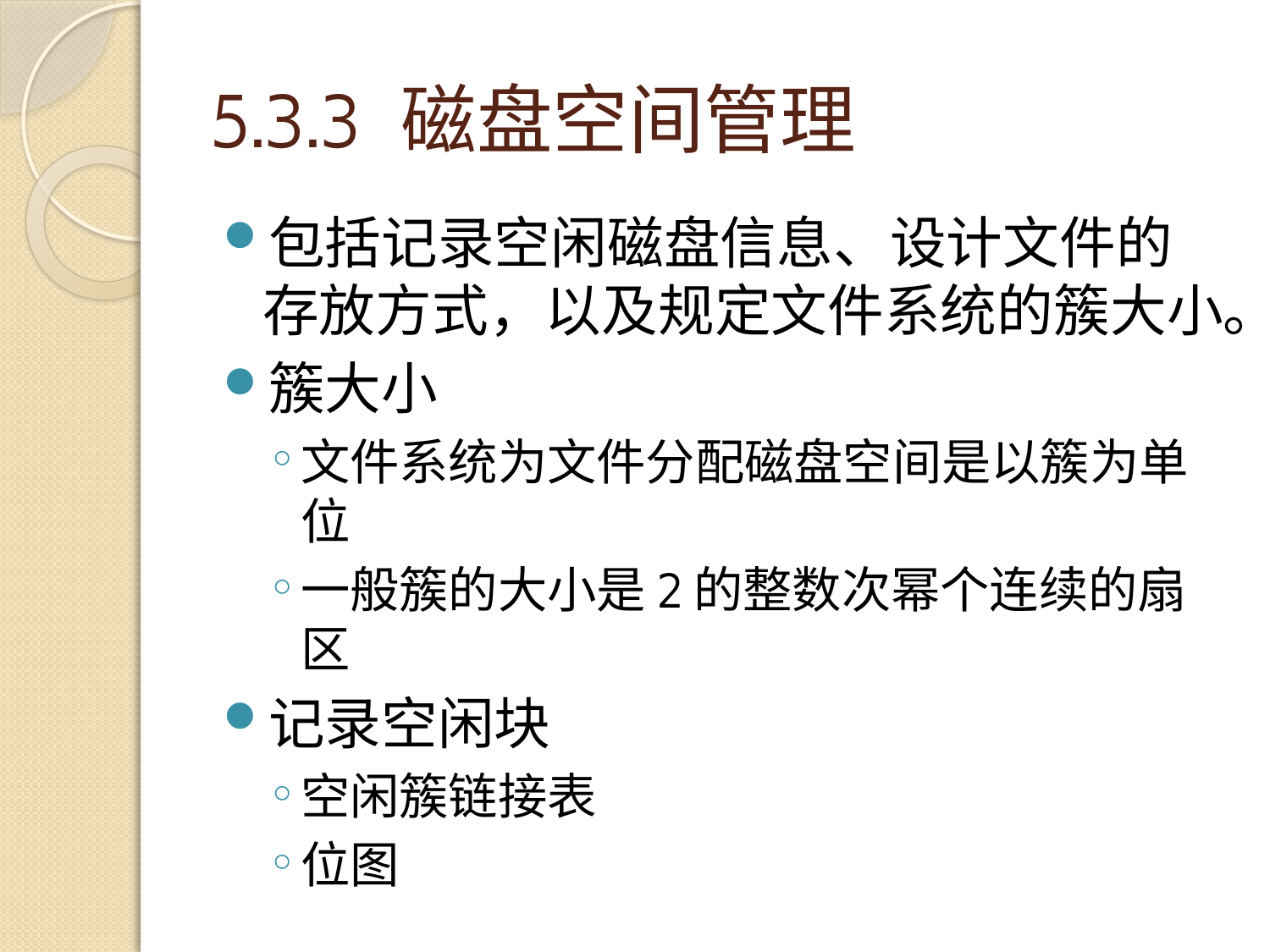

# 5.3.3 磁盘空间管理
包括记录空闲磁盘信息、设计文件的存放方式，以及规定文件系统的簇大小。
簇大小
文件系统为文件分配磁盘空间是以簇为单位
一般簇的大小是2的整数次幂个连续的扇区
记录空闲块
空闲簇链接表
位图